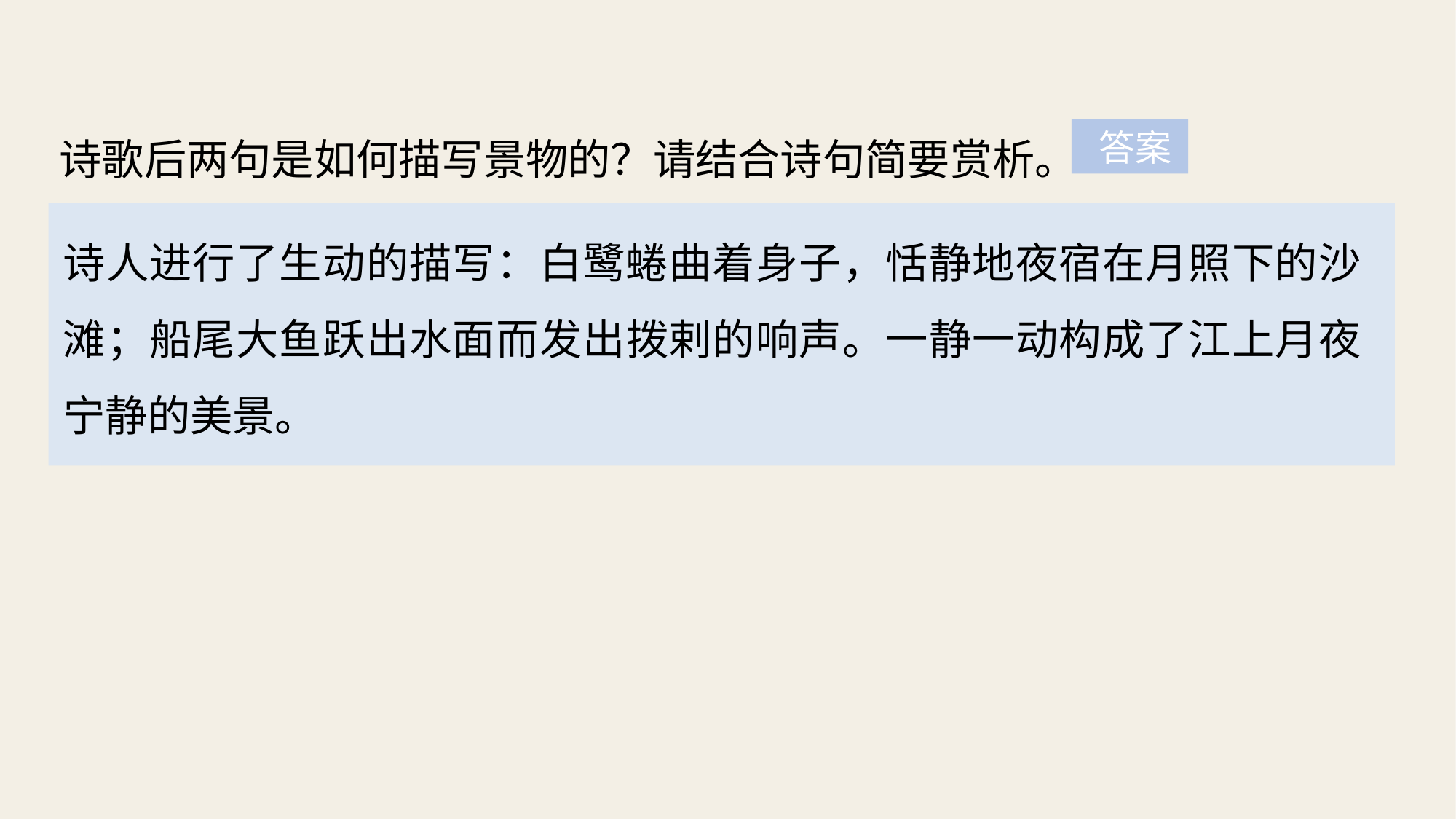

诗歌后两句是如何描写景物的？请结合诗句简要赏析。
 答案

诗人进行了生动的描写：白鹭蜷曲着身子，恬静地夜宿在月照下的沙滩；船尾大鱼跃出水面而发出拨剌的响声。一静一动构成了江上月夜宁静的美景。